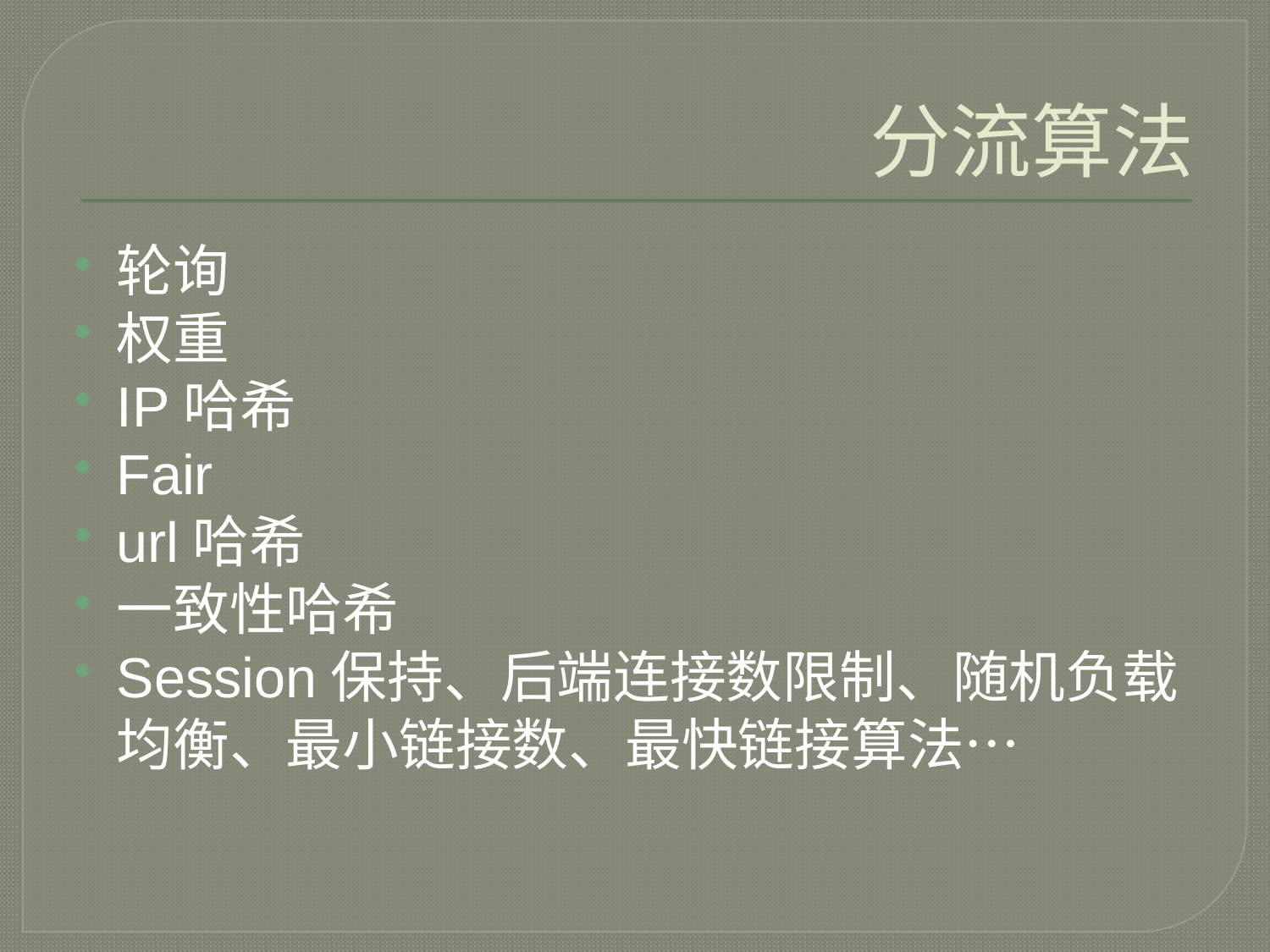

# 分流算法
轮询
权重
IP哈希
Fair
url哈希
一致性哈希
Session保持、后端连接数限制、随机负载均衡、最小链接数、最快链接算法…